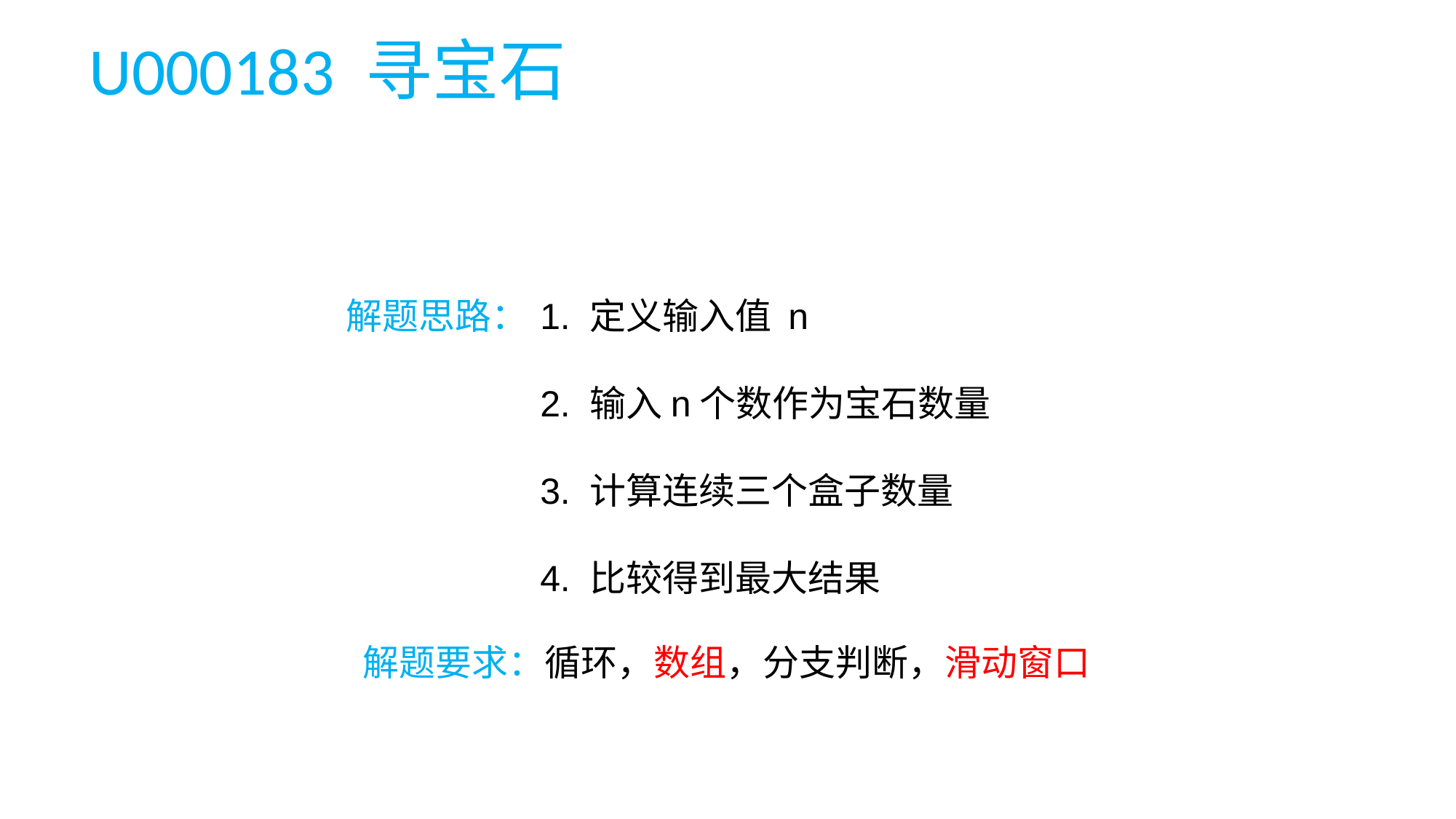

# U000183 寻宝石
解题思路：
1. 定义输入值 n

2. 输入n个数作为宝石数量

3. 计算连续三个盒子数量

4. 比较得到最大结果

解题要求：循环，数组，分支判断，滑动窗口